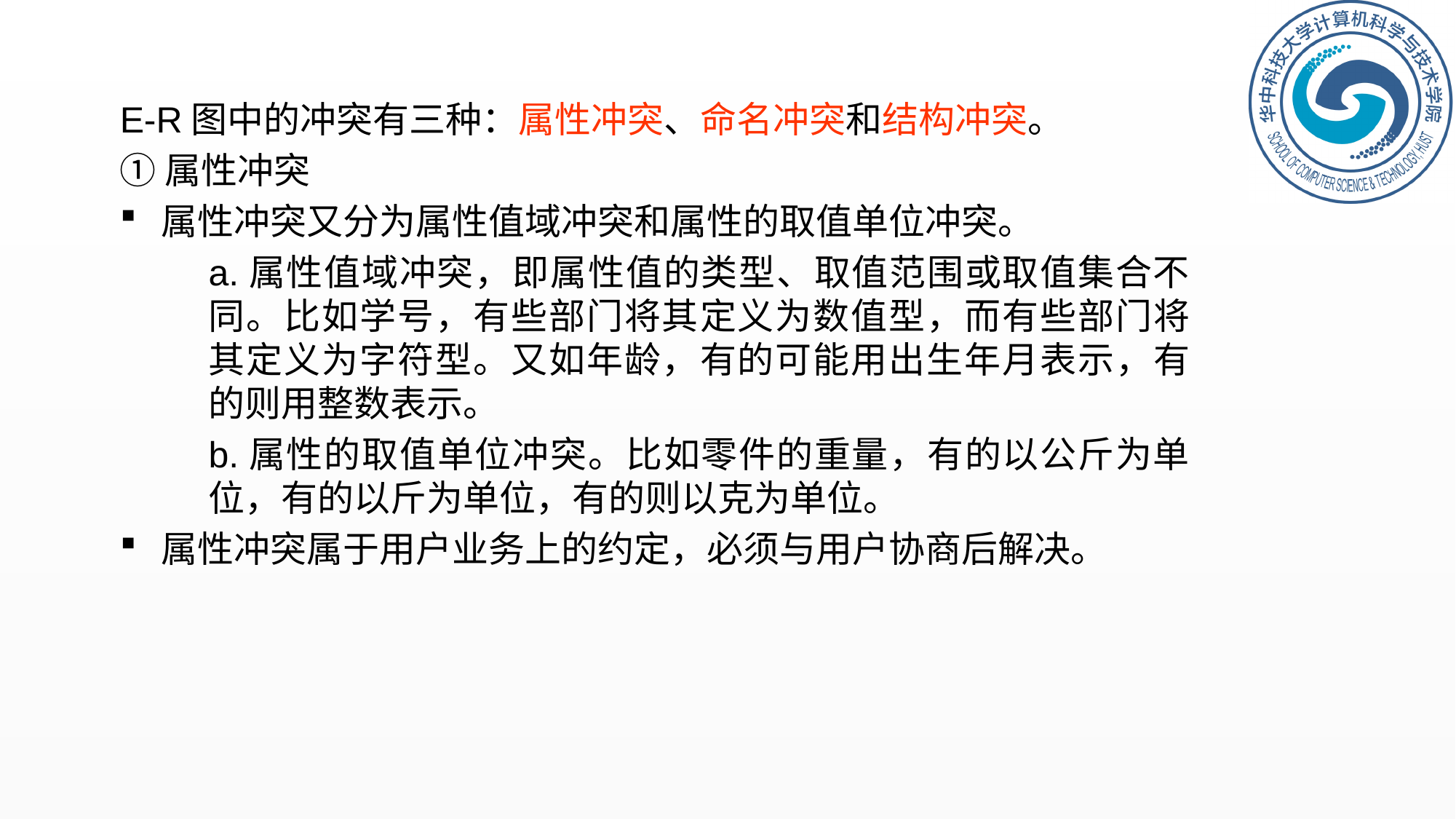

E-R图中的冲突有三种：属性冲突、命名冲突和结构冲突。
①属性冲突
属性冲突又分为属性值域冲突和属性的取值单位冲突。
	a.属性值域冲突，即属性值的类型、取值范围或取值集合不同。比如学号，有些部门将其定义为数值型，而有些部门将其定义为字符型。又如年龄，有的可能用出生年月表示，有的则用整数表示。
	b.属性的取值单位冲突。比如零件的重量，有的以公斤为单位，有的以斤为单位，有的则以克为单位。
属性冲突属于用户业务上的约定，必须与用户协商后解决。